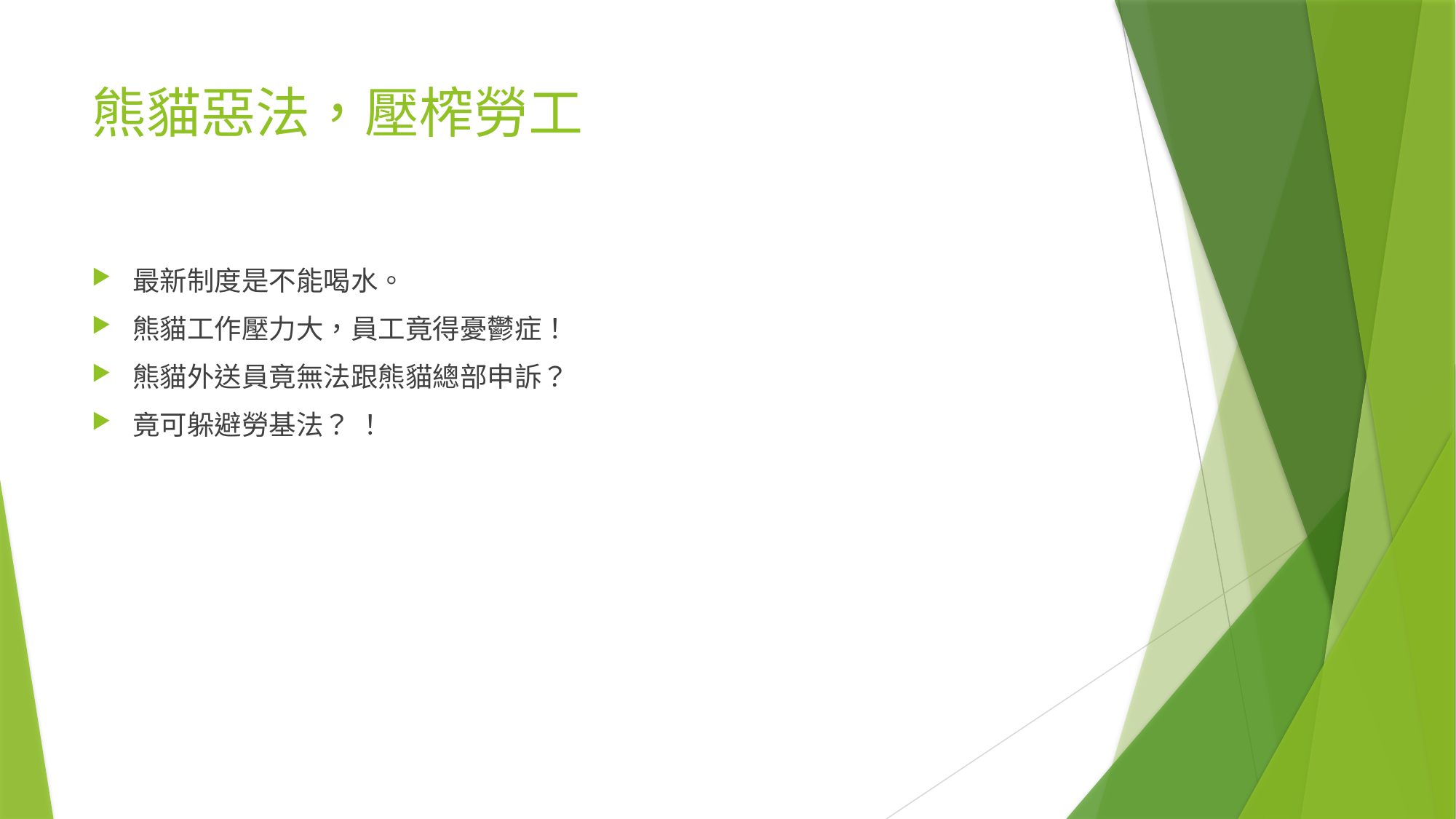

# 熊貓惡法，壓榨勞工
最新制度是不能喝水。
熊貓工作壓力大，員工竟得憂鬱症！
熊貓外送員竟無法跟熊貓總部申訴？
竟可躲避勞基法？ ！